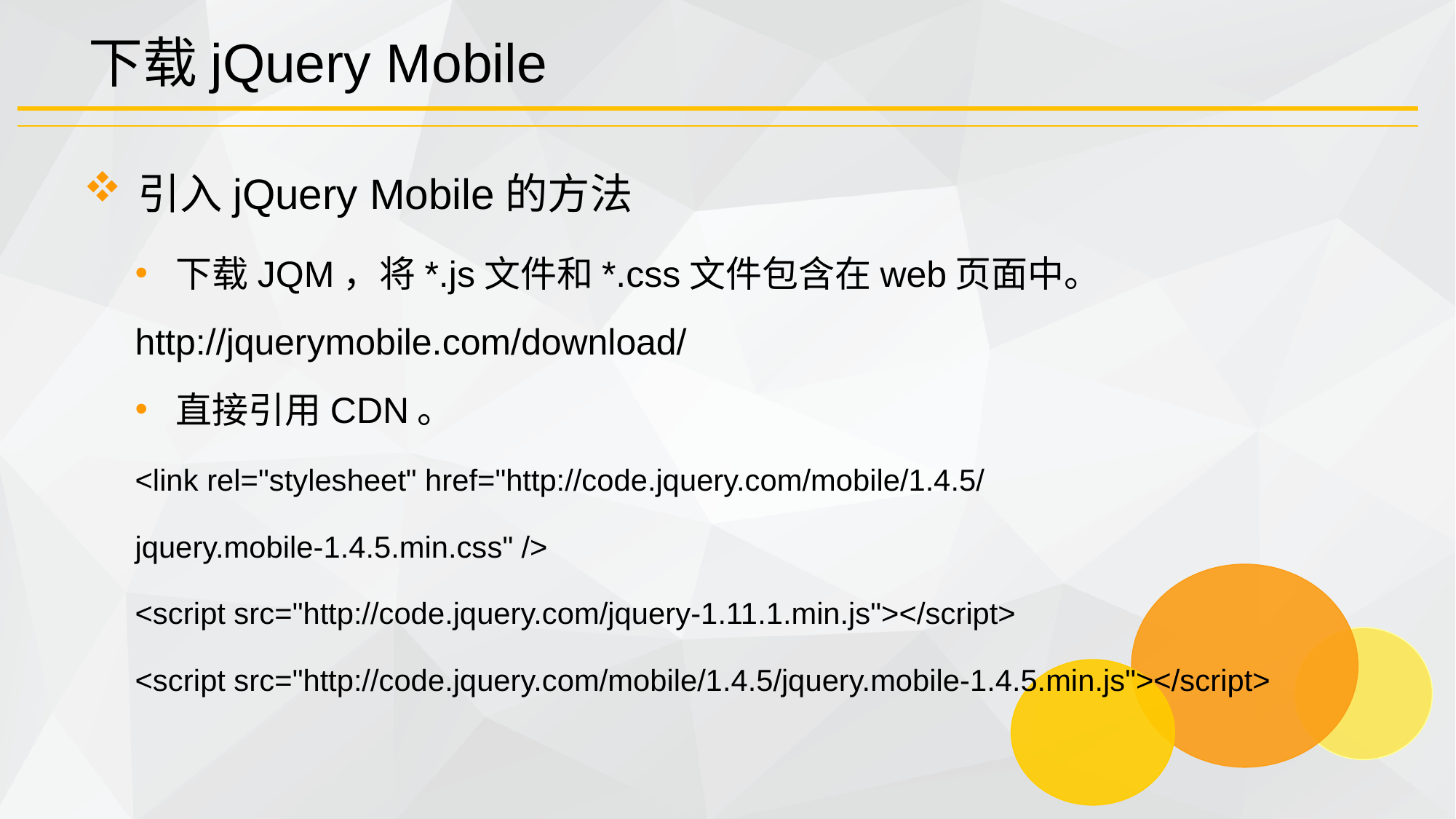

# 下载jQuery Mobile
引入jQuery Mobile的方法
下载JQM，将*.js文件和*.css文件包含在web页面中。
http://jquerymobile.com/download/
直接引用CDN。
<link rel="stylesheet" href="http://code.jquery.com/mobile/1.4.5/
jquery.mobile-1.4.5.min.css" />
<script src="http://code.jquery.com/jquery-1.11.1.min.js"></script>
<script src="http://code.jquery.com/mobile/1.4.5/jquery.mobile-1.4.5.min.js"></script>